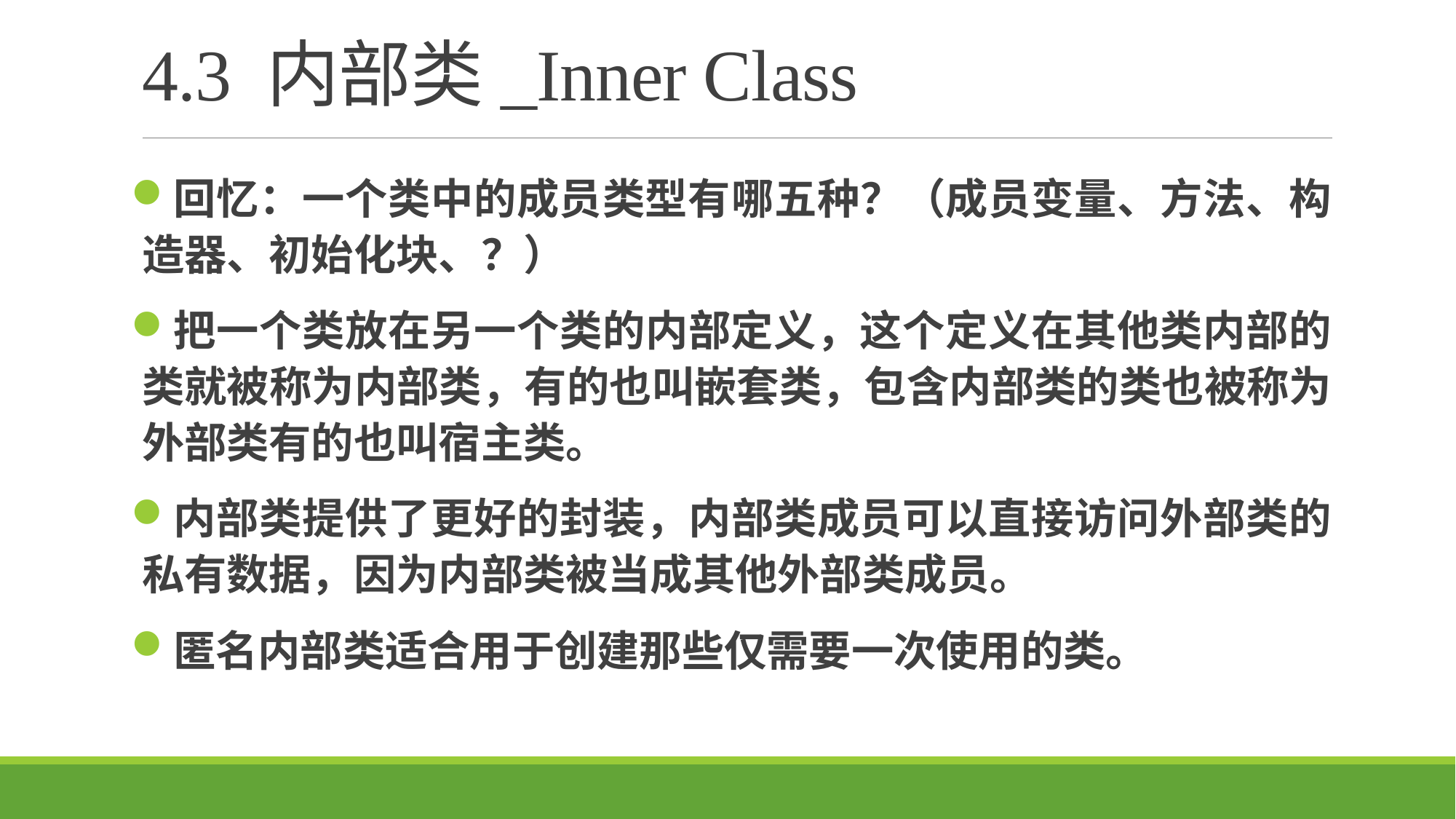

# 4.3 内部类_Inner Class
回忆：一个类中的成员类型有哪五种？（成员变量、方法、构造器、初始化块、？）
把一个类放在另一个类的内部定义，这个定义在其他类内部的类就被称为内部类，有的也叫嵌套类，包含内部类的类也被称为外部类有的也叫宿主类。
内部类提供了更好的封装，内部类成员可以直接访问外部类的私有数据，因为内部类被当成其他外部类成员。
匿名内部类适合用于创建那些仅需要一次使用的类。